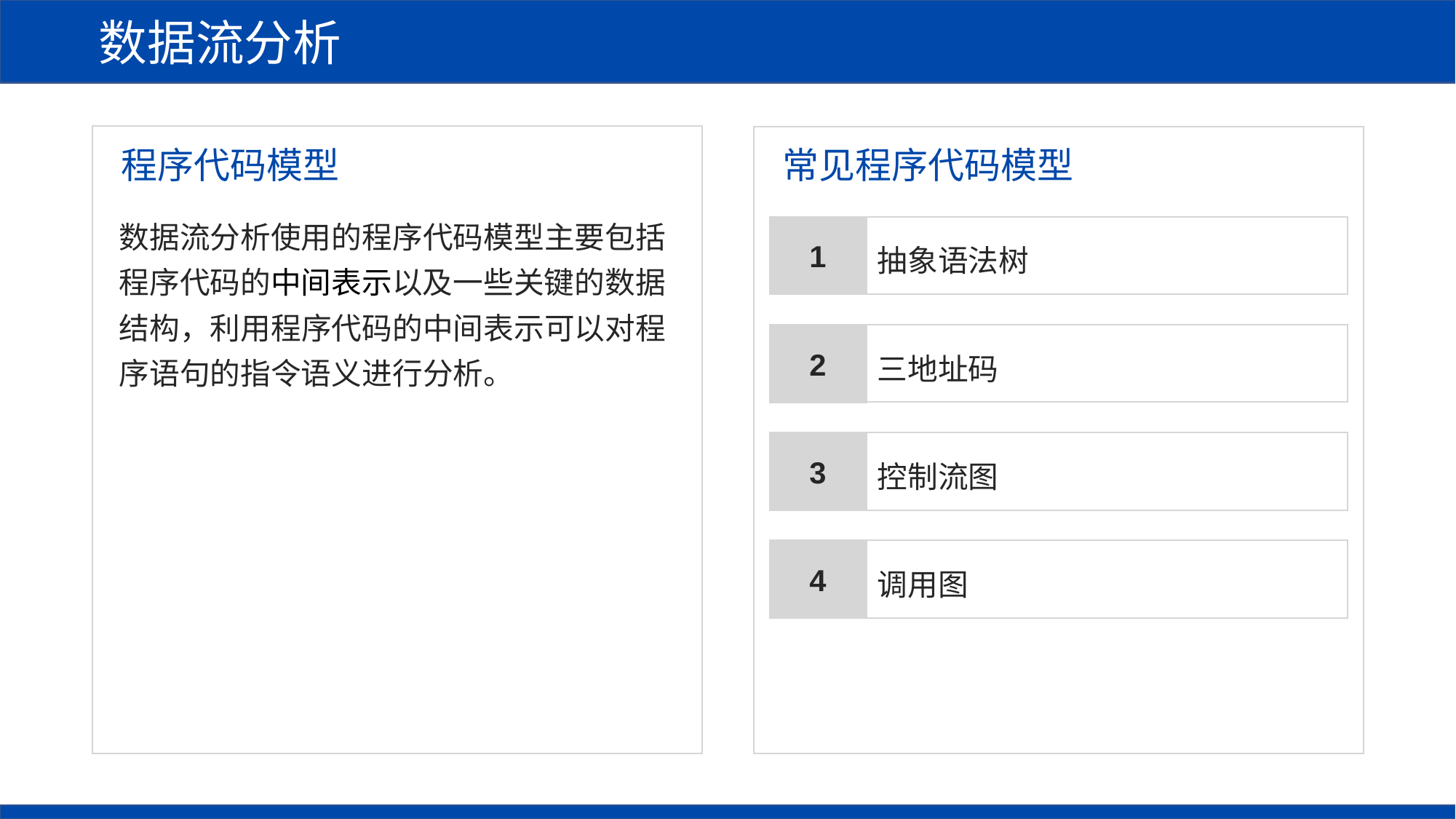

数据流分析

常见程序代码模型
程序代码模型
数据流分析使用的程序代码模型主要包括程序代码的中间表示以及一些关键的数据结构，利用程序代码的中间表示可以对程序语句的指令语义进行分析。
抽象语法树
1
三地址码
2
控制流图
3
调用图
4